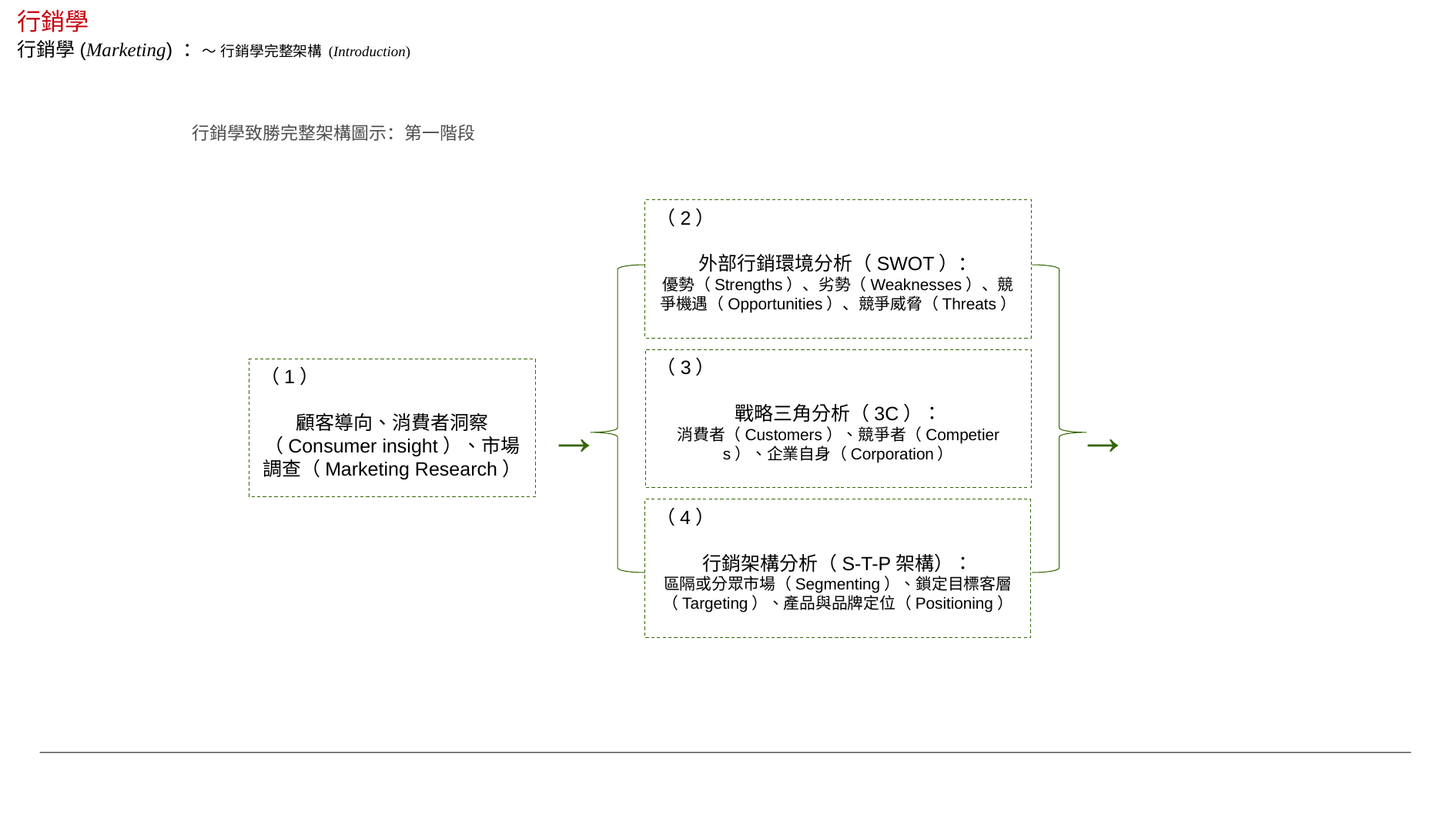

行銷學
行銷學(Marketing) ：～ 行銷學完整架構 (Introduction)
行銷學致勝完整架構圖示：第一階段
（2）

外部行銷環境分析（SWOT）：
優勢（Strengths）、劣勢（Weaknesses）、競爭機遇（Opportunities）、競爭威脅（Threats）

（3）

戰略三角分析（3C）：
消費者（Customers）、競爭者（Competiers）、企業自身（Corporation）
（1）

顧客導向、消費者洞察（Consumer insight）、市場調查（Marketing Research）
→
→
（4）

行銷架構分析（S-T-P架構）：
區隔或分眾市場（Segmenting）、鎖定目標客層（Targeting）、產品與品牌定位（Positioning）